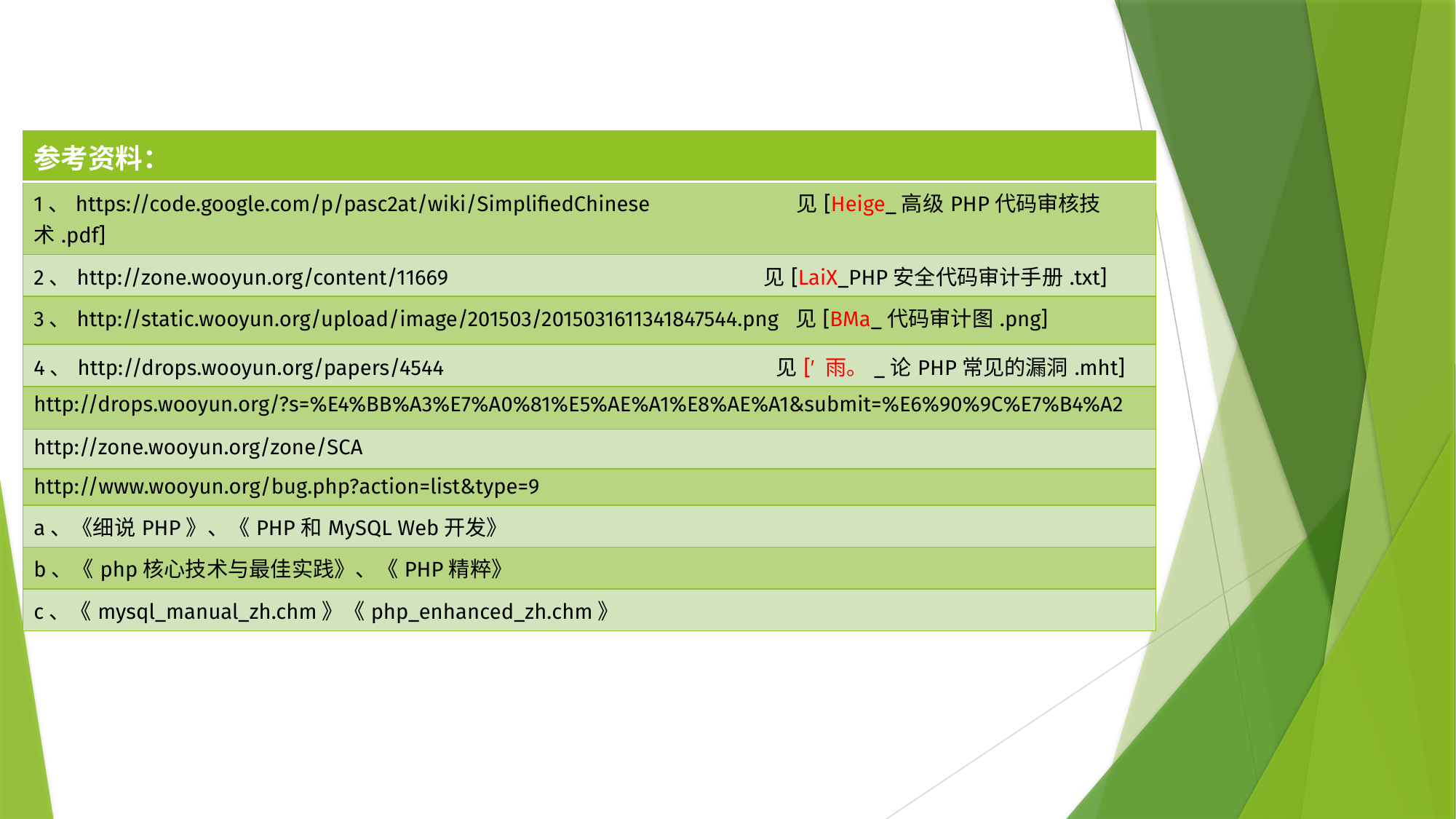

| 参考资料： |
| --- |
| 1、https://code.google.com/p/pasc2at/wiki/SimplifiedChinese 见[Heige\_高级PHP代码审核技术.pdf] |
| 2、http://zone.wooyun.org/content/11669 见[LaiX\_PHP安全代码审计手册.txt] |
| 3、http://static.wooyun.org/upload/image/201503/2015031611341847544.png 见[BMa\_代码审计图.png] |
| 4、http://drops.wooyun.org/papers/4544 见[′ 雨。\_论PHP常见的漏洞.mht] |
| http://drops.wooyun.org/?s=%E4%BB%A3%E7%A0%81%E5%AE%A1%E8%AE%A1&submit=%E6%90%9C%E7%B4%A2 |
| http://zone.wooyun.org/zone/SCA |
| http://www.wooyun.org/bug.php?action=list&type=9 |
| a、《细说PHP》、《PHP和MySQL Web开发》 |
| b、《php核心技术与最佳实践》、《PHP精粹》 |
| c、《mysql\_manual\_zh.chm》《php\_enhanced\_zh.chm》 |